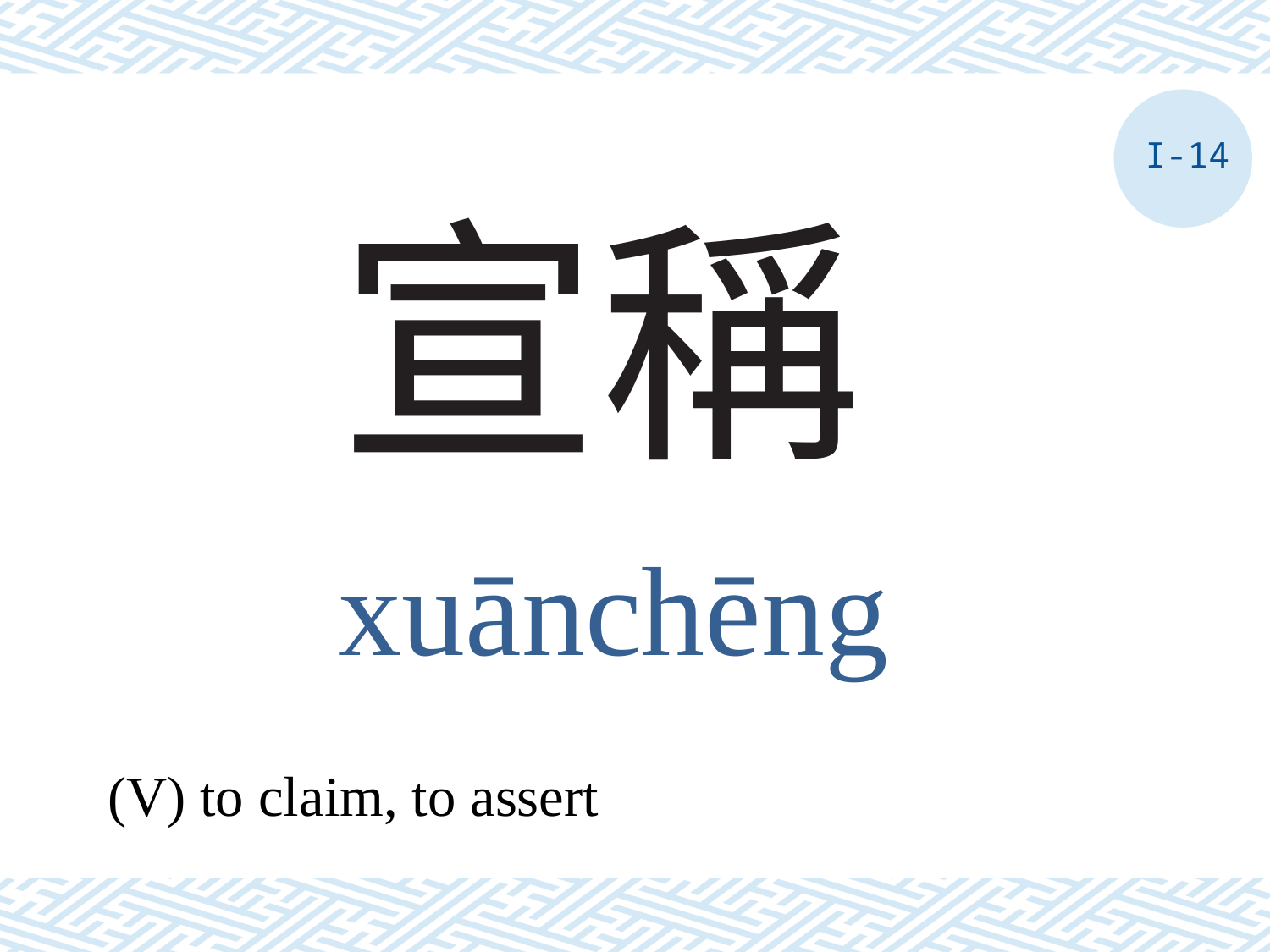

I-14

# 宣稱
xuānchēng
(V) to claim, to assert